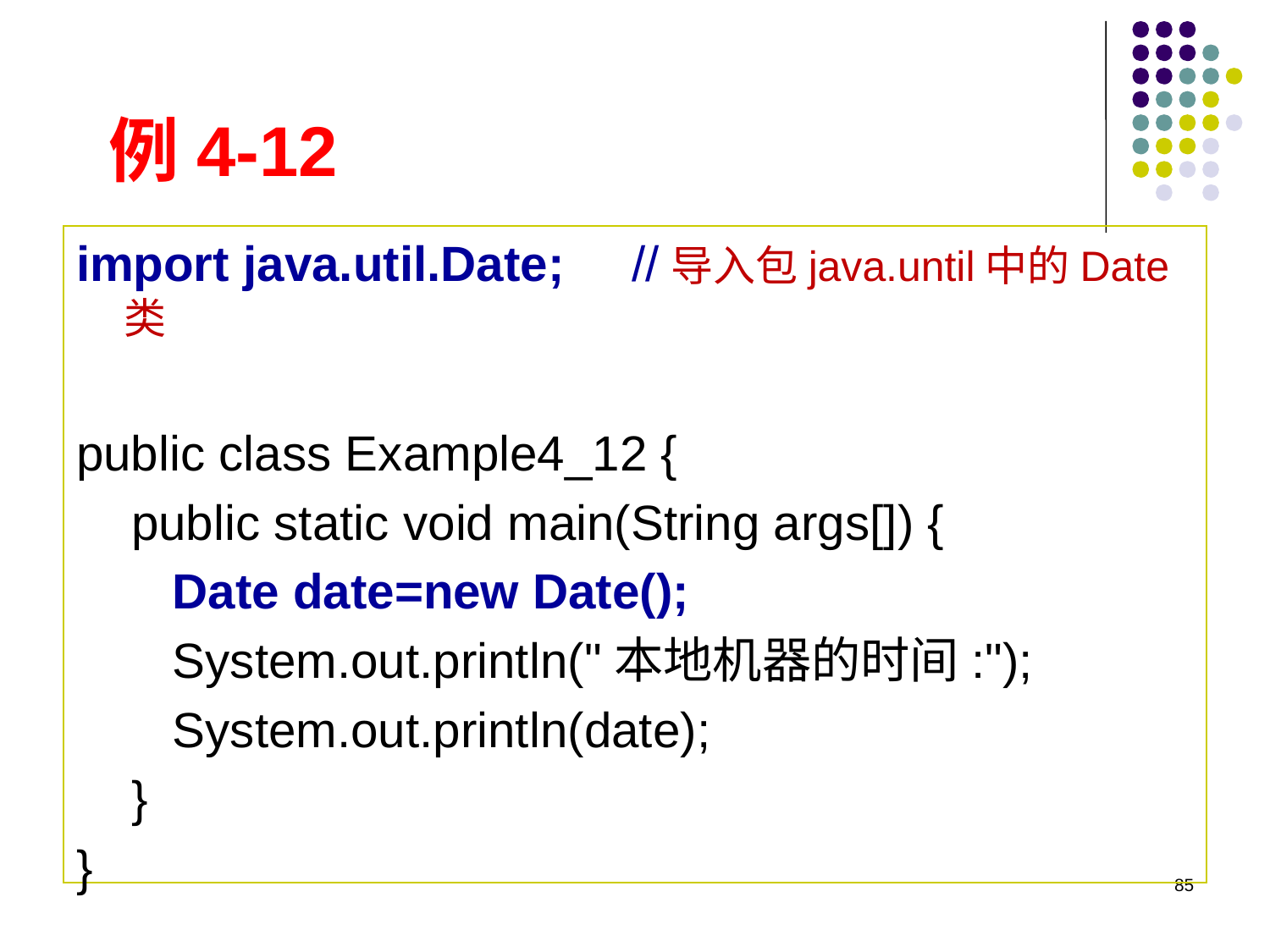

# 例4-12
import java.util.Date;	//导入包java.until中的Date类

public class Example4_12 {
    public static void main(String args[]) {
       Date date=new Date();
       System.out.println("本地机器的时间:");
       System.out.println(date);
    }
}
85